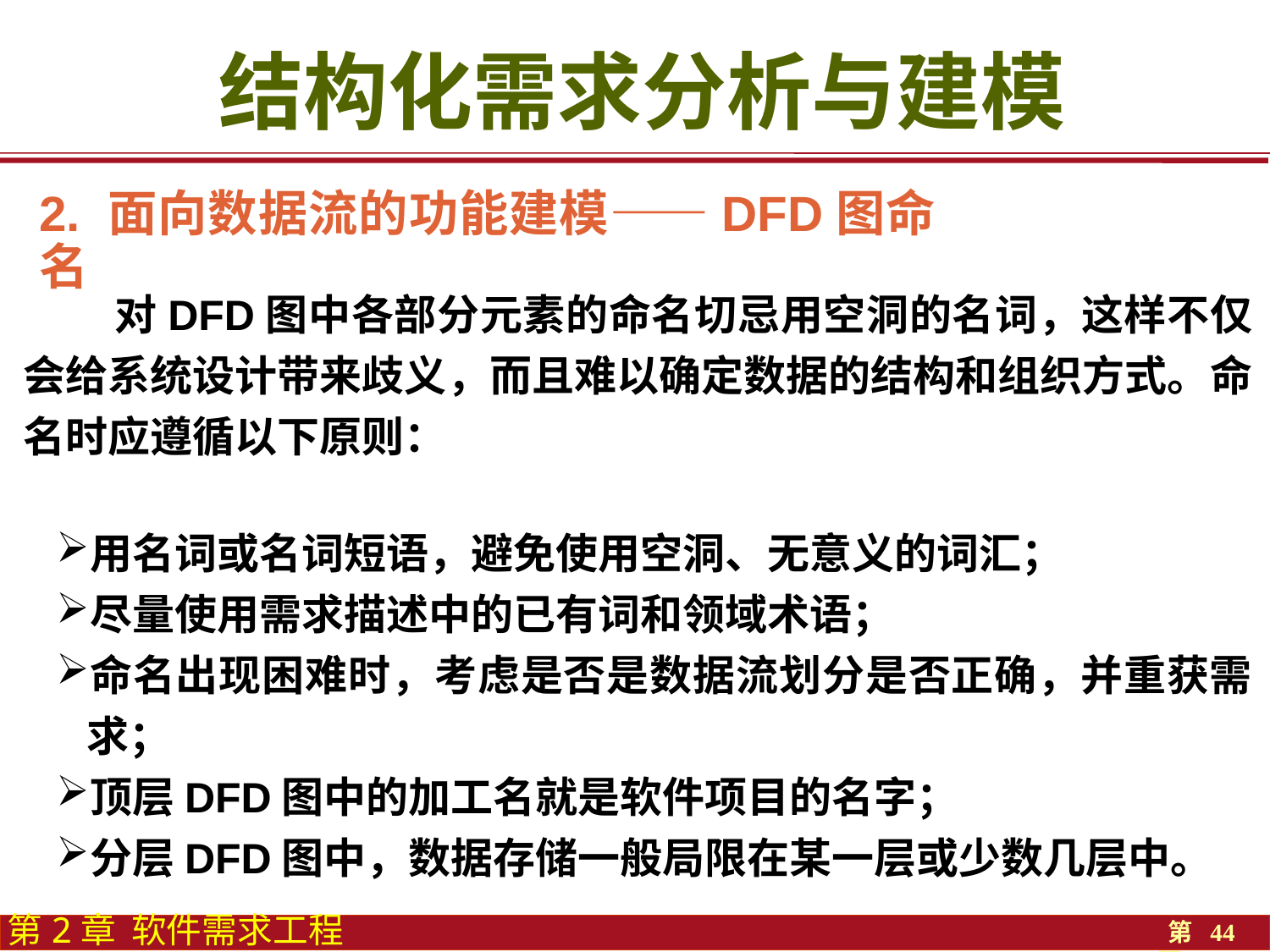

结构化需求分析与建模
2. 面向数据流的功能建模——DFD图命名
        对DFD图中各部分元素的命名切忌用空洞的名词，这样不仅会给系统设计带来歧义，而且难以确定数据的结构和组织方式。命名时应遵循以下原则：

用名词或名词短语，避免使用空洞、无意义的词汇；
尽量使用需求描述中的已有词和领域术语；
命名出现困难时，考虑是否是数据流划分是否正确，并重获需求；
顶层DFD图中的加工名就是软件项目的名字；
分层DFD图中，数据存储一般局限在某一层或少数几层中。